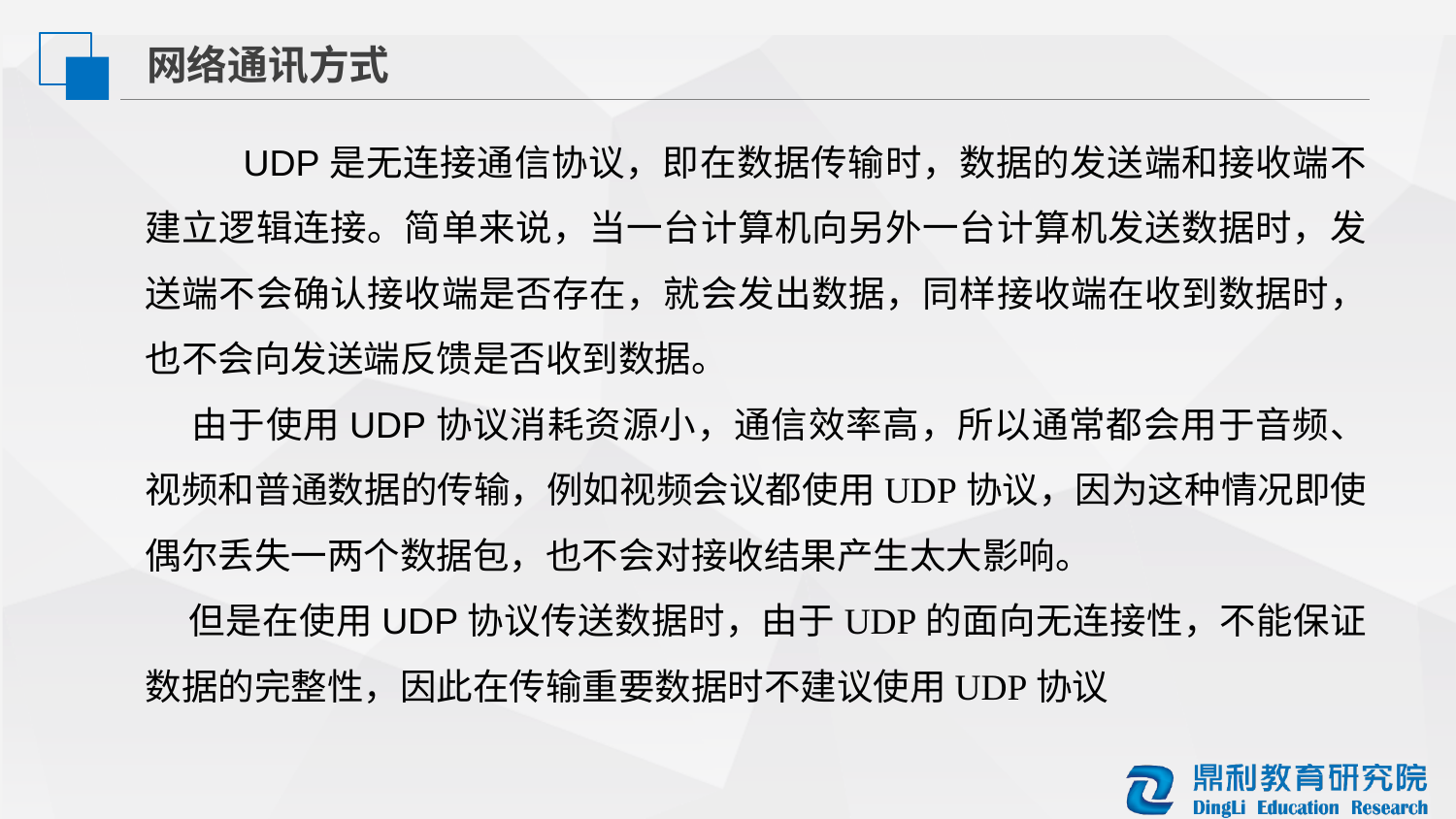

网络通讯方式
         UDP是无连接通信协议，即在数据传输时，数据的发送端和接收端不建立逻辑连接。简单来说，当一台计算机向另外一台计算机发送数据时，发送端不会确认接收端是否存在，就会发出数据，同样接收端在收到数据时，也不会向发送端反馈是否收到数据。
    由于使用UDP协议消耗资源小，通信效率高，所以通常都会用于音频、视频和普通数据的传输，例如视频会议都使用UDP协议，因为这种情况即使偶尔丢失一两个数据包，也不会对接收结果产生太大影响。
    但是在使用UDP协议传送数据时，由于UDP的面向无连接性，不能保证数据的完整性，因此在传输重要数据时不建议使用UDP协议